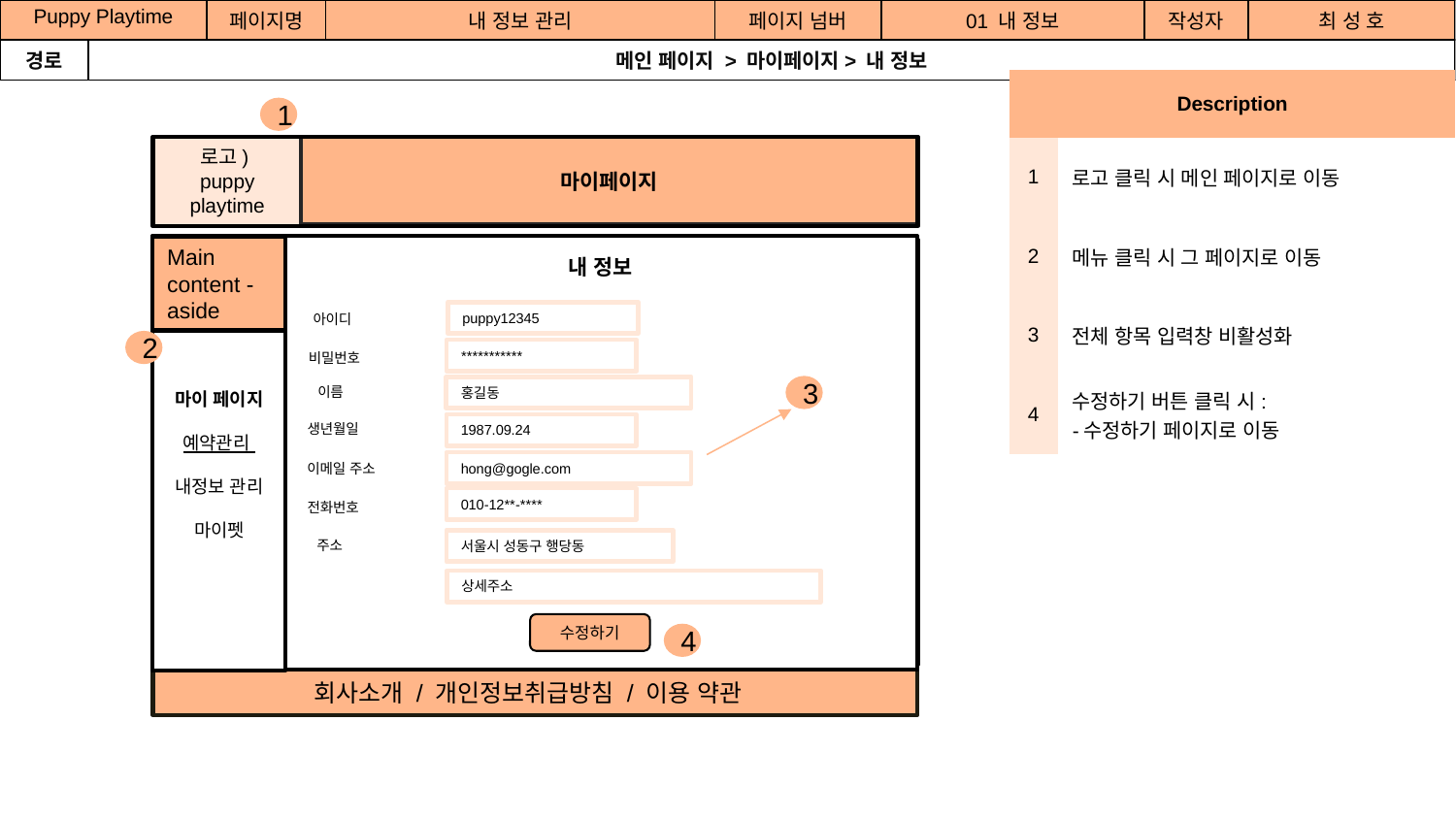

공간(오피스) 대여 시스템
| Puppy Playtime |  | 페이지명 | 내 정보 관리 | 페이지 넘버 | 01 내 정보 | 작성자 | 최 성 호 |
| --- | --- | --- | --- | --- | --- | --- | --- |
| 경로 | 메인 페이지 > 마이페이지> 내 정보 |  |  |  |  |  |  |
| Description |  |
| --- | --- |
| 1 | 로고 클릭 시 메인 페이지로 이동 |
| 2 | 메뉴 클릭 시 그 페이지로 이동 |
| 3 | 전체 항목 입력창 비활성화 |
| 4 | 수정하기 버튼 클릭 시: -수정하기 페이지로 이동 |
1
마이페이지
로고)
puppy
playtime
회사소개 / 개인정보취급방침 / 이용 약관

<main-content>
사용가이드
마이 페이지
예약관리
내정보 관리
마이펫
Main content -aside

내 정보
puppy12345
아이디
2
***********
비밀번호
3
이름
홍길동
생년월일
1987.09.24
hong@gogle.com
이메일 주소
010-12**-****
전화번호
주소
서울시 성동구 행당동
상세주소
수정하기
4